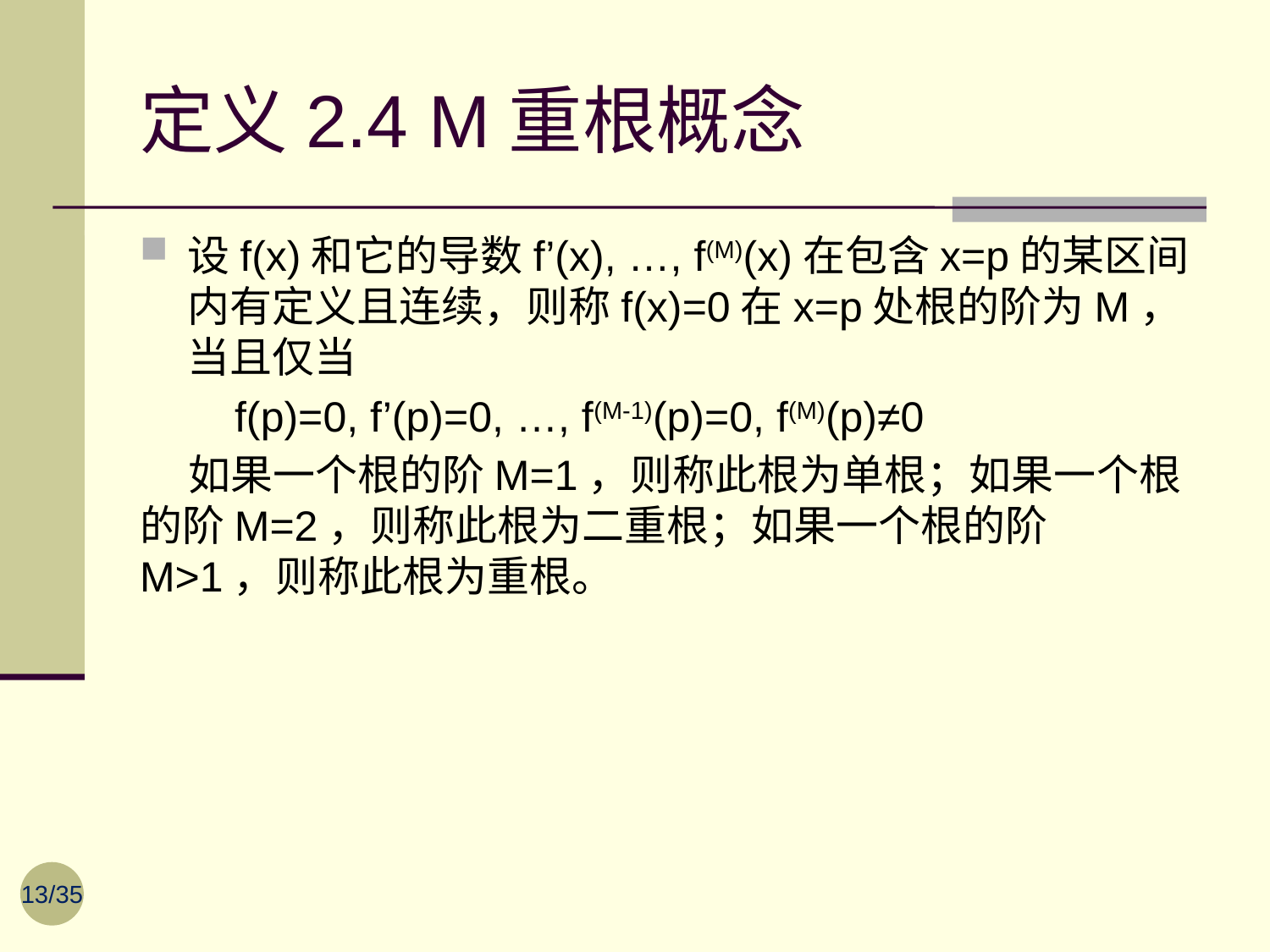

# 定义2.4 M重根概念
设f(x)和它的导数f’(x), …, f(M)(x)在包含x=p的某区间内有定义且连续，则称f(x)=0在x=p处根的阶为M，当且仅当
        f(p)=0, f’(p)=0, …, f(M-1)(p)=0, f(M)(p)≠0
    如果一个根的阶M=1，则称此根为单根；如果一个根的阶M=2，则称此根为二重根；如果一个根的阶M>1，则称此根为重根。